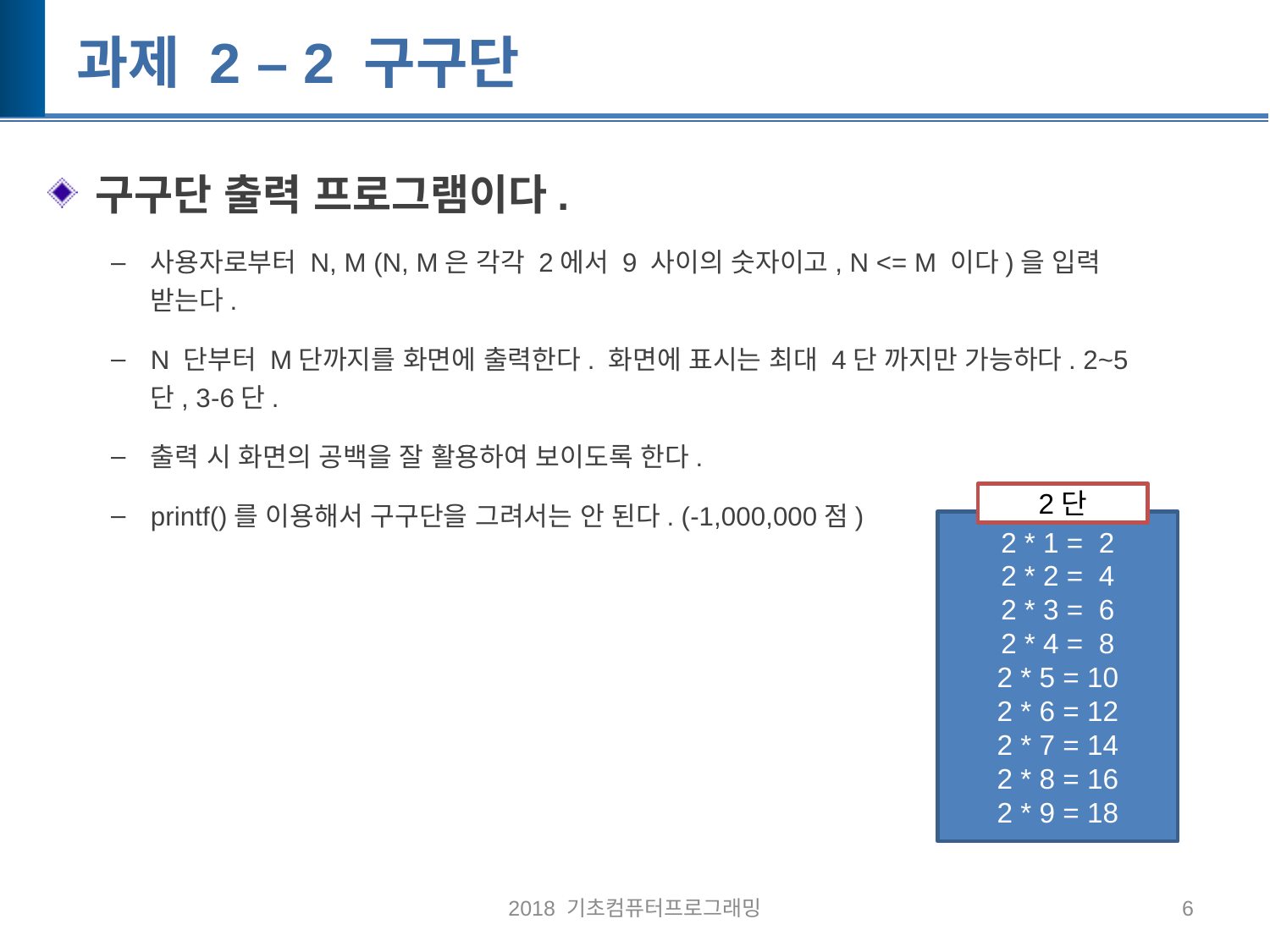

# 과제 2 – 2 구구단
구구단 출력 프로그램이다.
사용자로부터 N, M (N, M은 각각 2에서 9 사이의 숫자이고, N <= M 이다)을 입력 받는다.
N 단부터 M단까지를 화면에 출력한다. 화면에 표시는 최대 4단 까지만 가능하다. 2~5단, 3-6단.
출력 시 화면의 공백을 잘 활용하여 보이도록 한다.
printf()를 이용해서 구구단을 그려서는 안 된다. (-1,000,000점)

2단
2 * 1 =  2
2 * 2 =  4
2 * 3 =  6
2 * 4 =  8
2 * 5 = 10
2 * 6 = 12
2 * 7 = 14
2 * 8 = 16
2 * 9 = 18
2018 기초컴퓨터프로그래밍
6